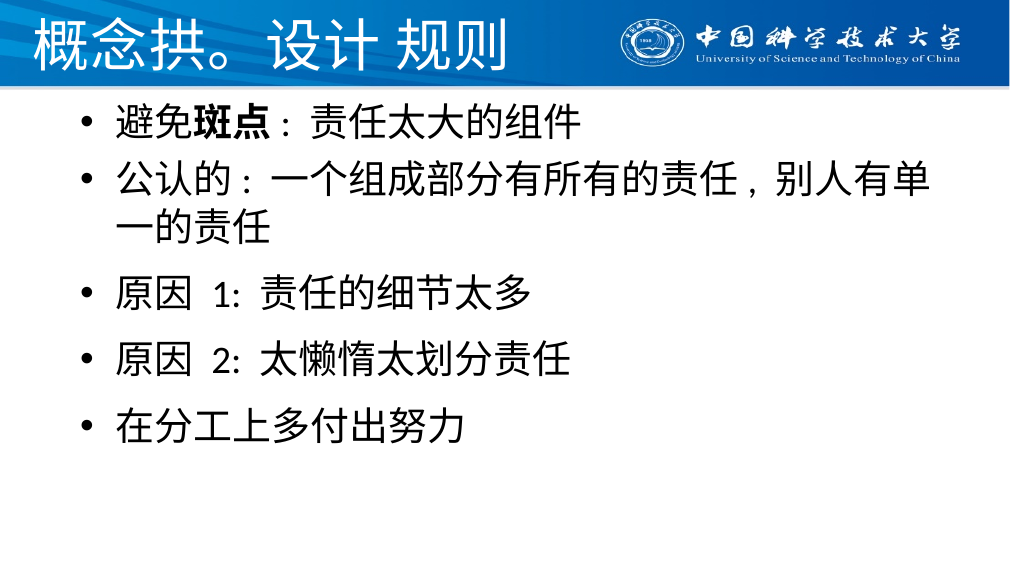

# 概念拱。设计 规则
避免斑点: 责任太大的组件
公认的: 一个组成部分有所有的责任, 别人有单一的责任
原因 1: 责任的细节太多
原因 2: 太懒惰太划分责任
在分工上多付出努力